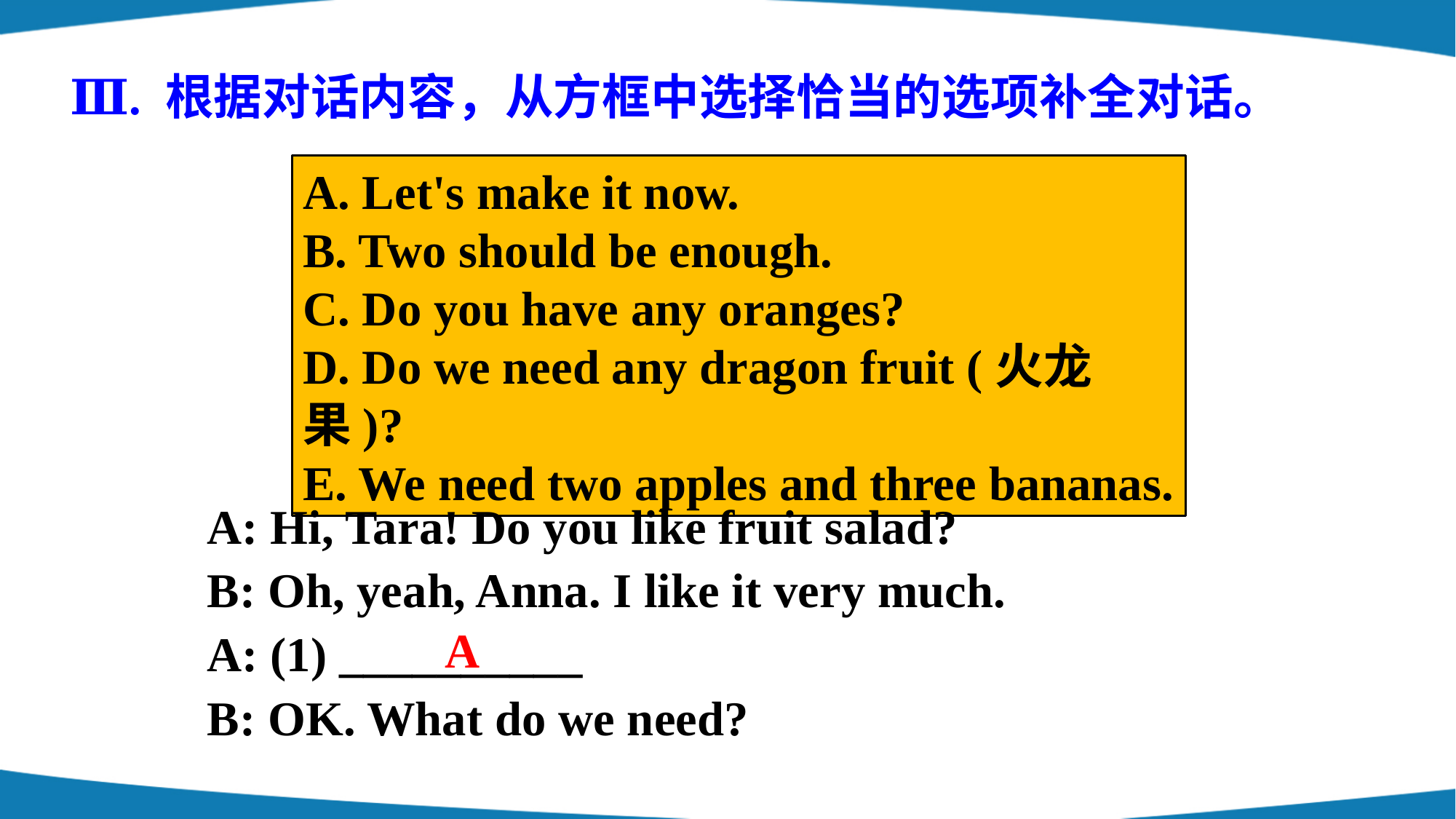

Ⅲ. 根据对话内容，从方框中选择恰当的选项补全对话。
A. Let's make it now.
B. Two should be enough.
C. Do you have any oranges?
D. Do we need any dragon fruit (火龙果)?
E. We need two apples and three bananas.
A: Hi, Tara! Do you like fruit salad?
B: Oh, yeah, Anna. I like it very much.
A: (1) __________
B: OK. What do we need?
A